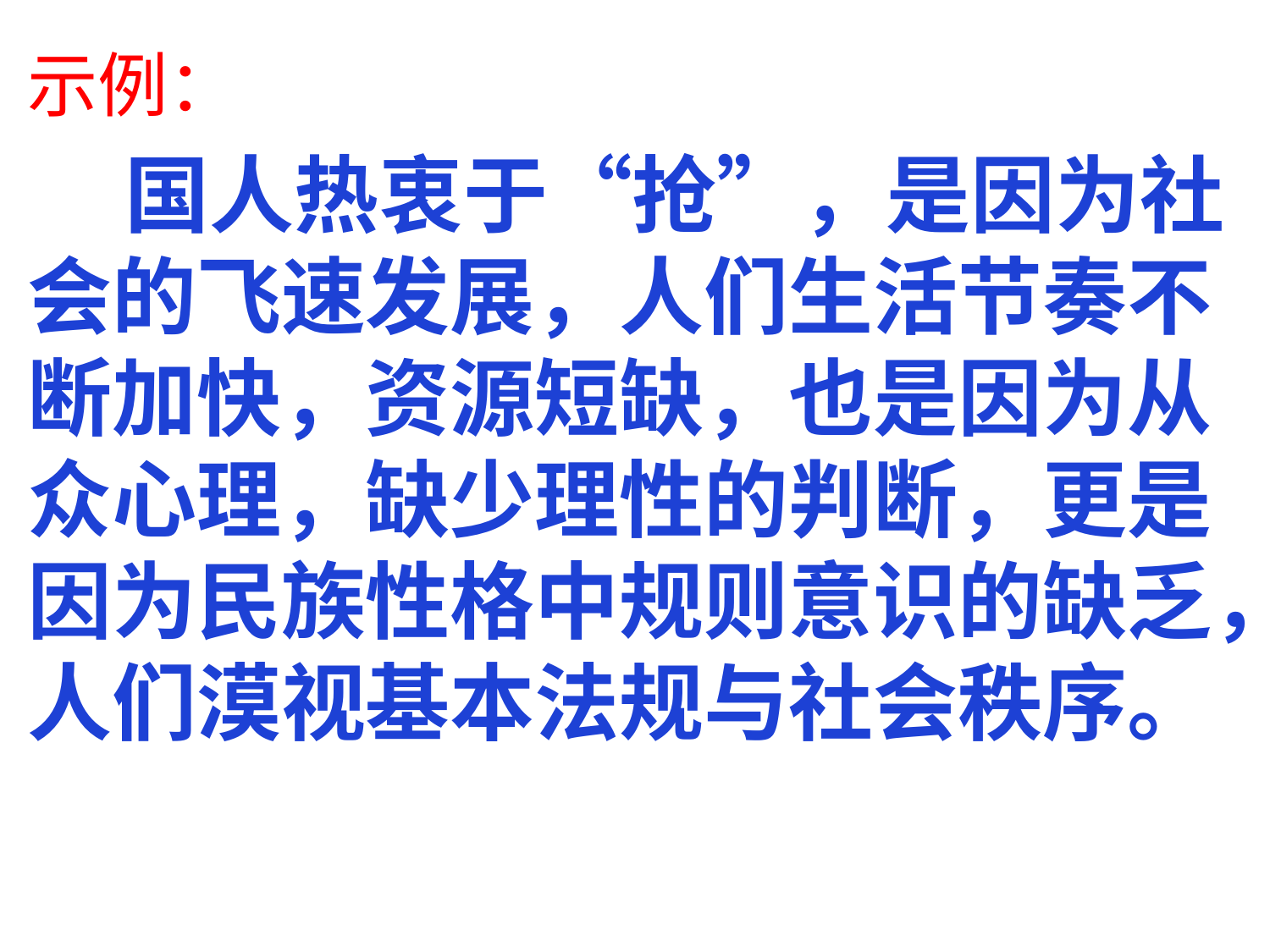

示例：
    国人热衷于“抢”，是因为社会的飞速发展，人们生活节奏不断加快，资源短缺，也是因为从众心理，缺少理性的判断，更是因为民族性格中规则意识的缺乏，人们漠视基本法规与社会秩序。